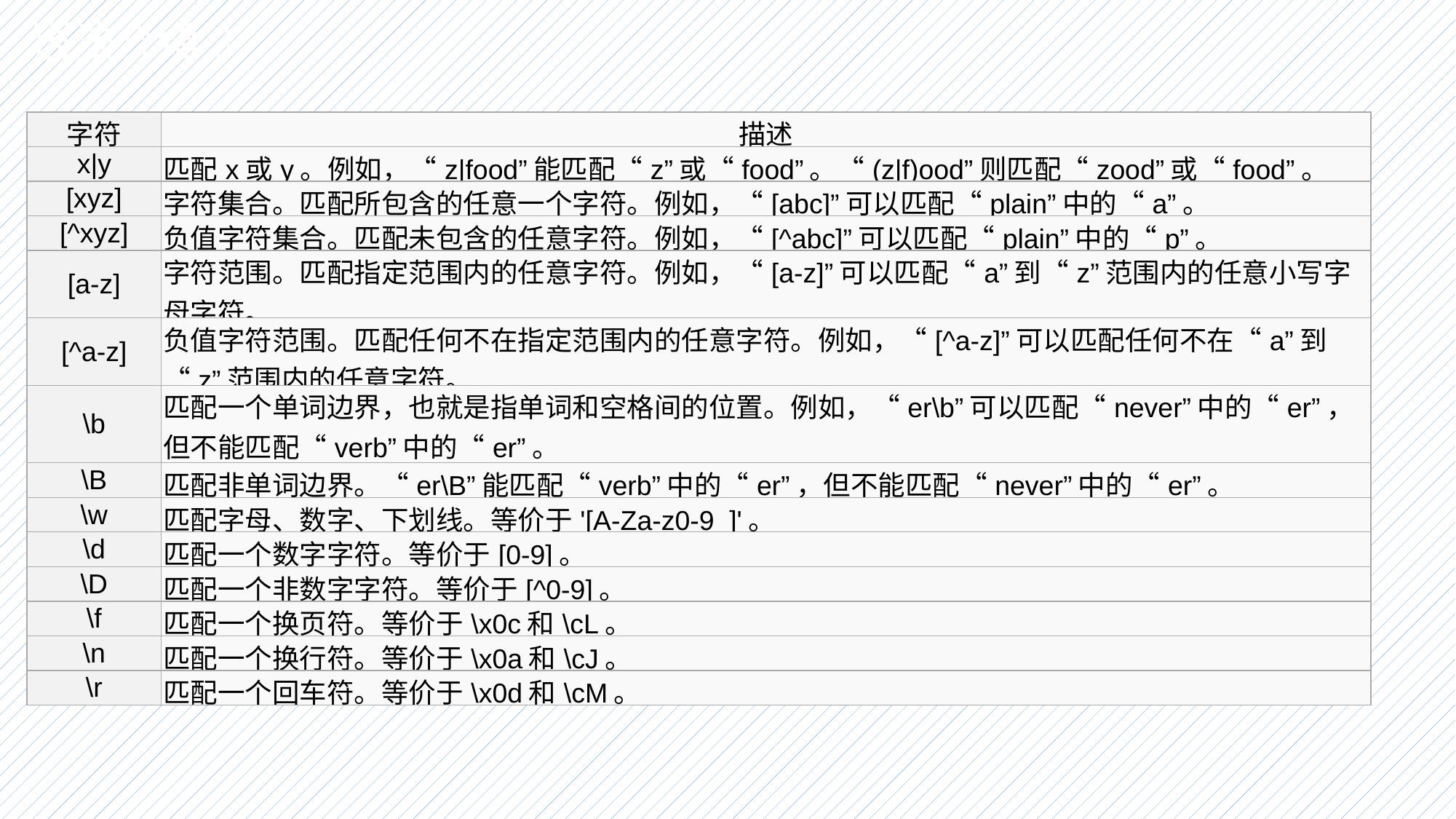

语法介绍3
| 字符 | 描述 |
| --- | --- |
| x|y | 匹配x或y。例如，“z|food”能匹配“z”或“food”。“(z|f)ood”则匹配“zood”或“food”。 |
| [xyz] | 字符集合。匹配所包含的任意一个字符。例如，“[abc]”可以匹配“plain”中的“a”。 |
| [^xyz] | 负值字符集合。匹配未包含的任意字符。例如，“[^abc]”可以匹配“plain”中的“p”。 |
| [a-z] | 字符范围。匹配指定范围内的任意字符。例如，“[a-z]”可以匹配“a”到“z”范围内的任意小写字母字符。 |
| [^a-z] | 负值字符范围。匹配任何不在指定范围内的任意字符。例如，“[^a-z]”可以匹配任何不在“a”到“z”范围内的任意字符。 |
| \b | 匹配一个单词边界，也就是指单词和空格间的位置。例如，“er\b”可以匹配“never”中的“er”，但不能匹配“verb”中的“er”。 |
| \B | 匹配非单词边界。“er\B”能匹配“verb”中的“er”，但不能匹配“never”中的“er”。 |
| \w | 匹配字母、数字、下划线。等价于'[A-Za-z0-9\_]'。 |
| \d | 匹配一个数字字符。等价于[0-9]。 |
| \D | 匹配一个非数字字符。等价于[^0-9]。 |
| \f | 匹配一个换页符。等价于\x0c和\cL。 |
| \n | 匹配一个换行符。等价于\x0a和\cJ。 |
| \r | 匹配一个回车符。等价于\x0d和\cM。 |